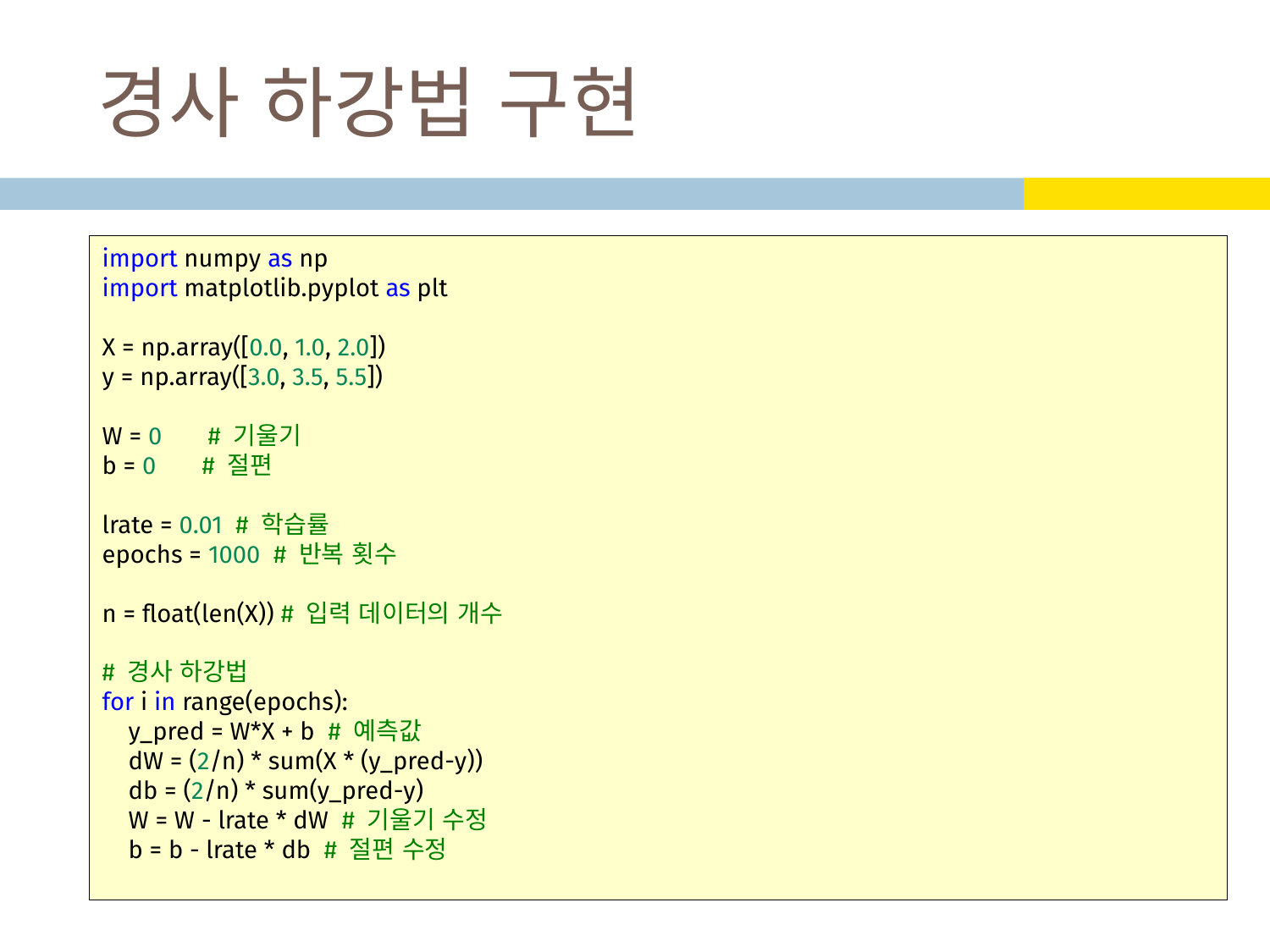

# 경사 하강법 구현
import numpy as np
import matplotlib.pyplot as plt
X = np.array([0.0, 1.0, 2.0])
y = np.array([3.0, 3.5, 5.5])
W = 0       # 기울기
b = 0       # 절편
lrate = 0.01  # 학습률
epochs = 1000  # 반복 횟수
n = float(len(X)) # 입력 데이터의 개수
# 경사 하강법
for i in range(epochs):
    y_pred = W*X + b  # 예측값
    dW = (2/n) * sum(X * (y_pred-y))
    db = (2/n) * sum(y_pred-y)
    W = W - lrate * dW  # 기울기 수정
    b = b - lrate * db  # 절편 수정